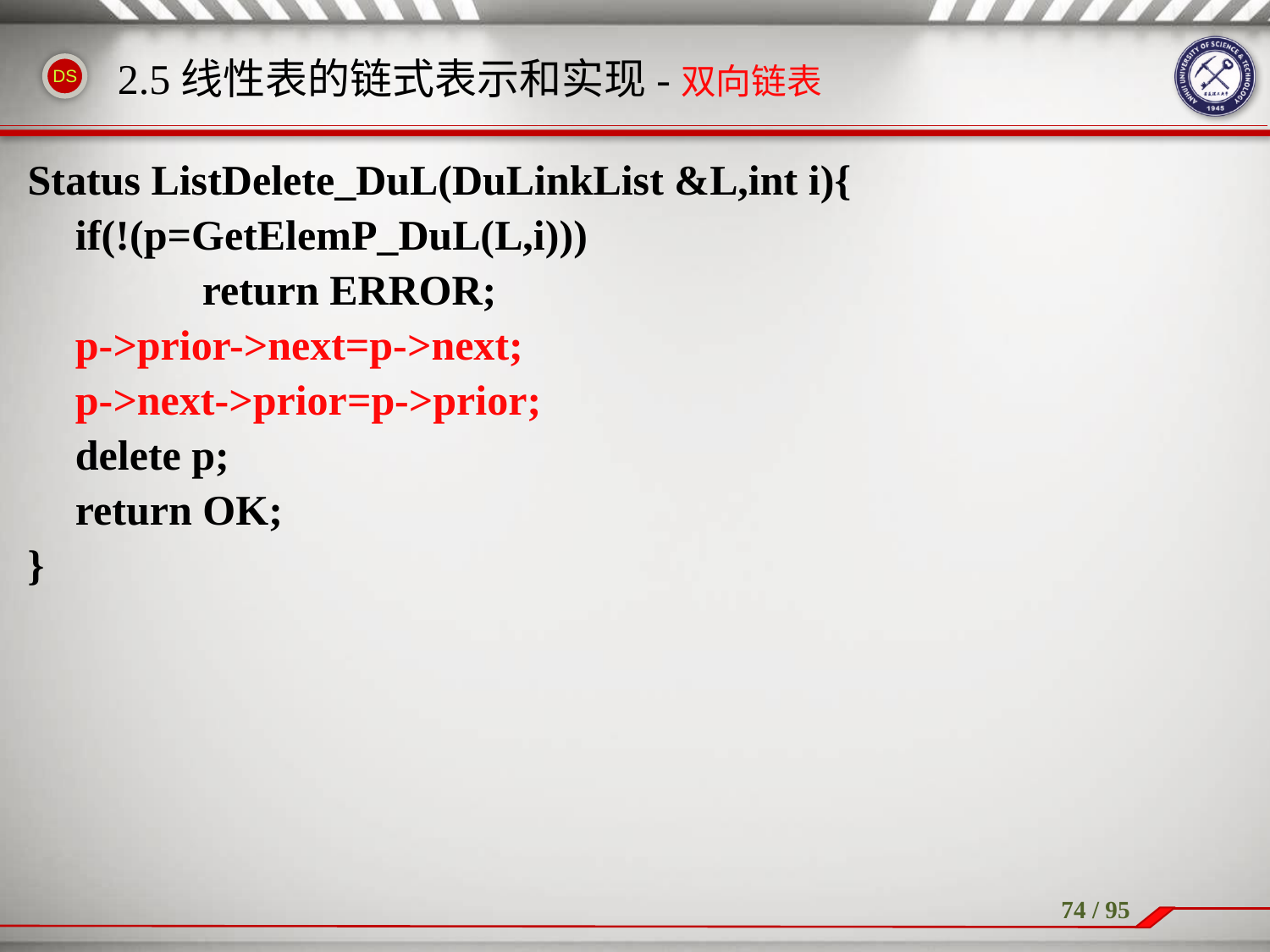

# 2.5线性表的链式表示和实现-双向链表
Status ListDelete_DuL(DuLinkList &L,int i){
	if(!(p=GetElemP_DuL(L,i)))
		return ERROR;
	p->prior->next=p->next;
	p->next->prior=p->prior;
	delete p;
	return OK;
}